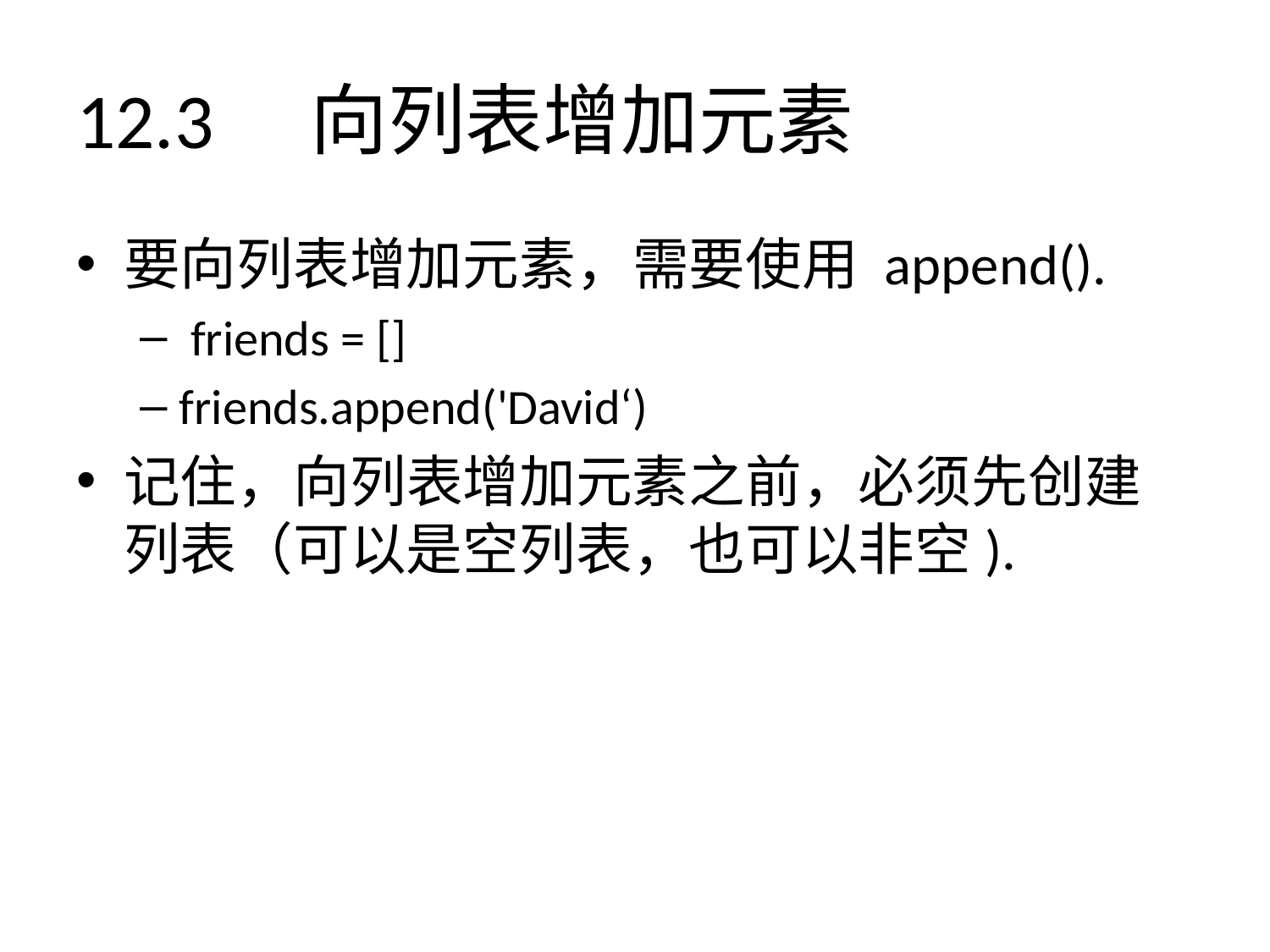

# 12.3　向列表增加元素
要向列表增加元素，需要使用 append().
 friends = []
friends.append('David‘)
记住，向列表增加元素之前，必须先创建列表（可以是空列表，也可以非空).